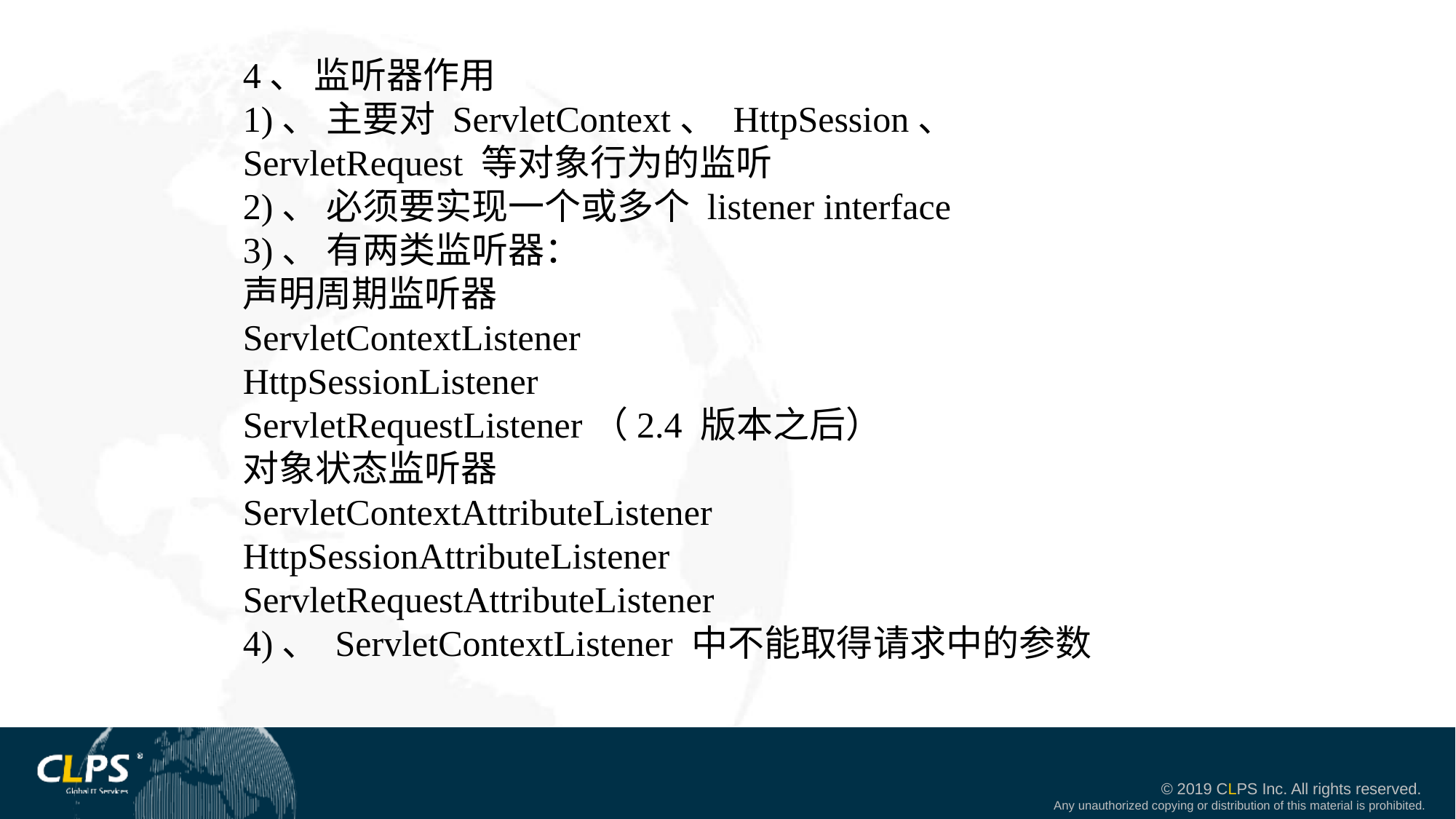

4、 监听器作用
1)、 主要对 ServletContext、 HttpSession、 ServletRequest 等对象行为的监听
2)、 必须要实现一个或多个 listener interface
3)、 有两类监听器：
声明周期监听器
ServletContextListener
HttpSessionListener
ServletRequestListener（2.4 版本之后）
对象状态监听器
ServletContextAttributeListener
HttpSessionAttributeListener
ServletRequestAttributeListener
4)、 ServletContextListener 中不能取得请求中的参数